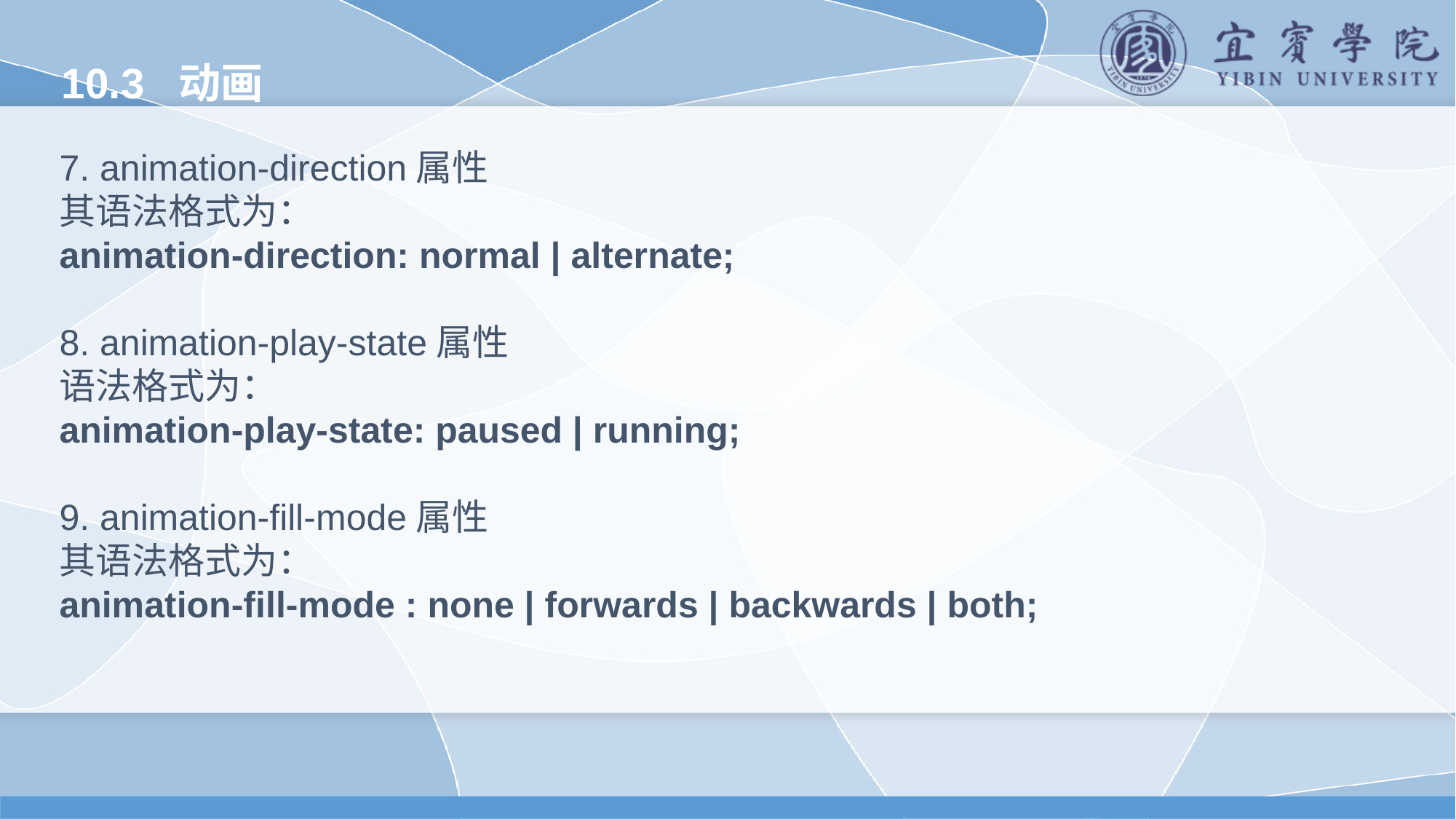

10.3  动画
7. animation-direction属性
其语法格式为：
animation-direction: normal | alternate;

8. animation-play-state属性
语法格式为：
animation-play-state: paused | running;

9. animation-fill-mode属性
其语法格式为：
animation-fill-mode : none | forwards | backwards | both;